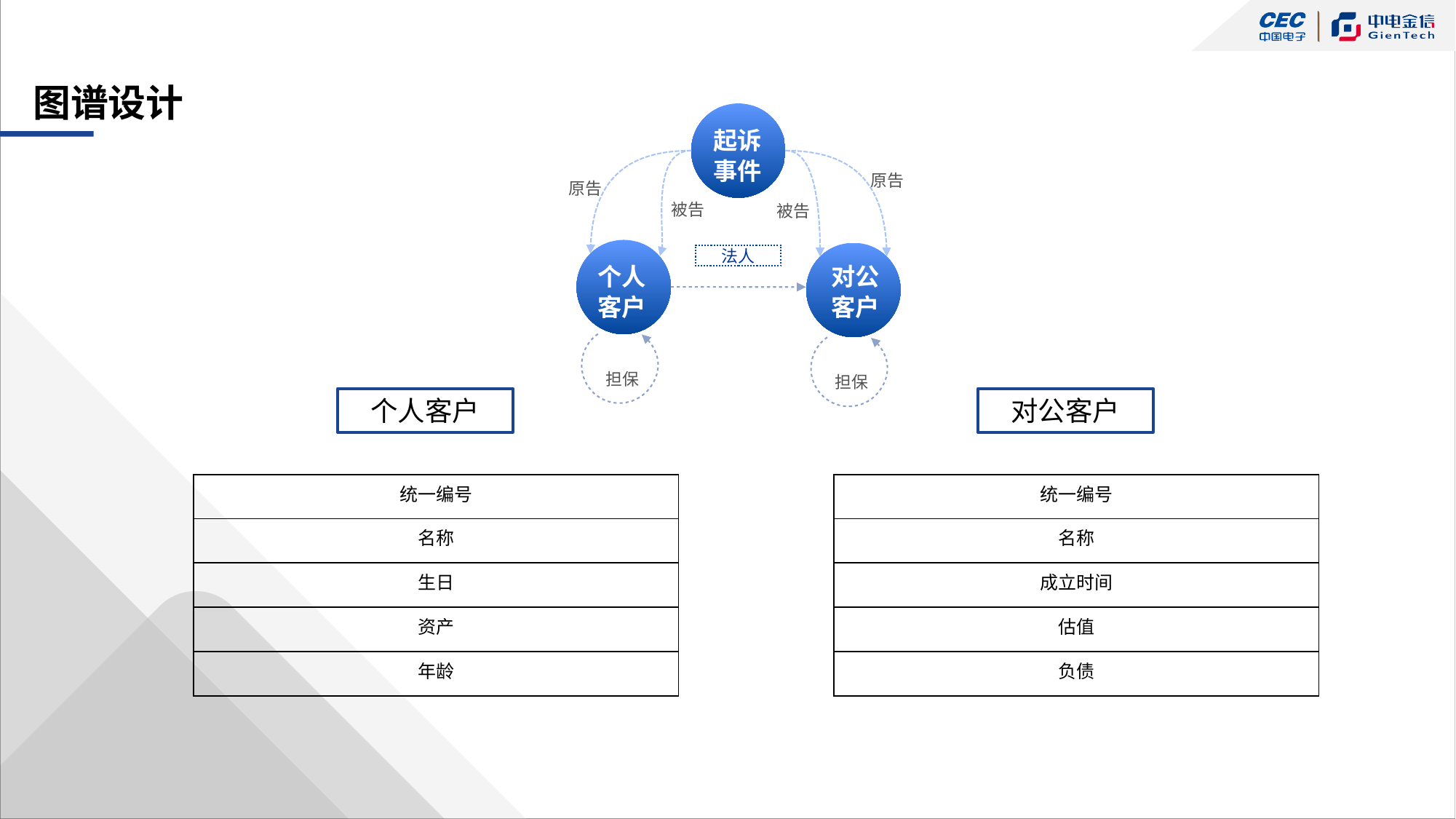

# 图谱设计

起诉事件
原告
原告
被告
被告

对公客户
法人
个人客户

担保
担保
个人客户
对公客户
| 统一编号 |
| --- |
| 名称 |
| 生日 |
| 资产 |
| 年龄 |
| 统一编号 |
| --- |
| 名称 |
| 成立时间 |
| 估值 |
| 负债 |